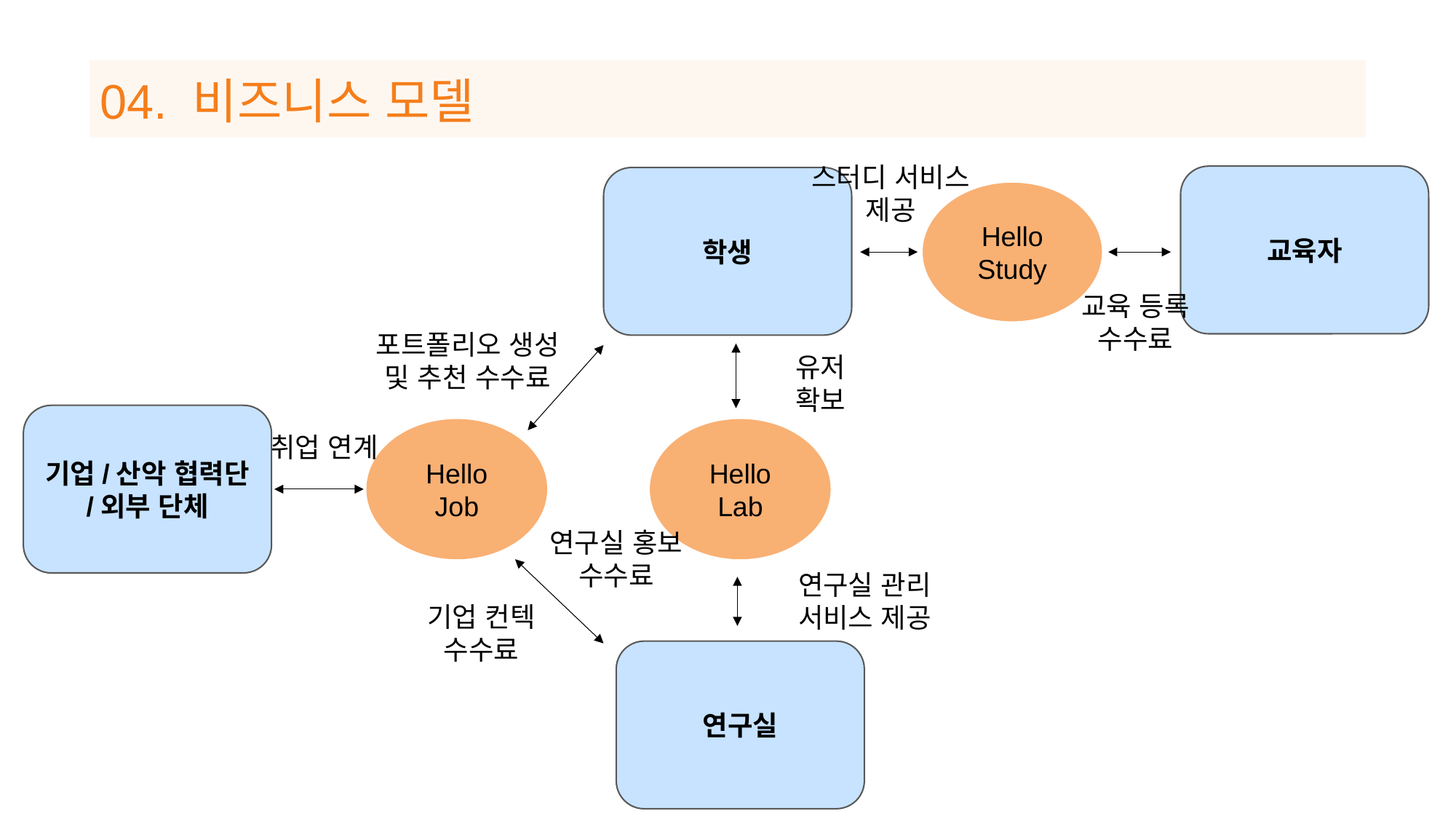

04. 비즈니스 모델
스터디 서비스 제공
교육자
학생
Hello
Study
교육 등록 수수료
포트폴리오 생성 및 추천 수수료
유저확보
기업/산악 협력단
/외부 단체
Hello
Job
Hello
Lab
취업 연계
연구실 홍보 수수료
연구실 관리 서비스 제공
기업 컨텍 수수료
연구실